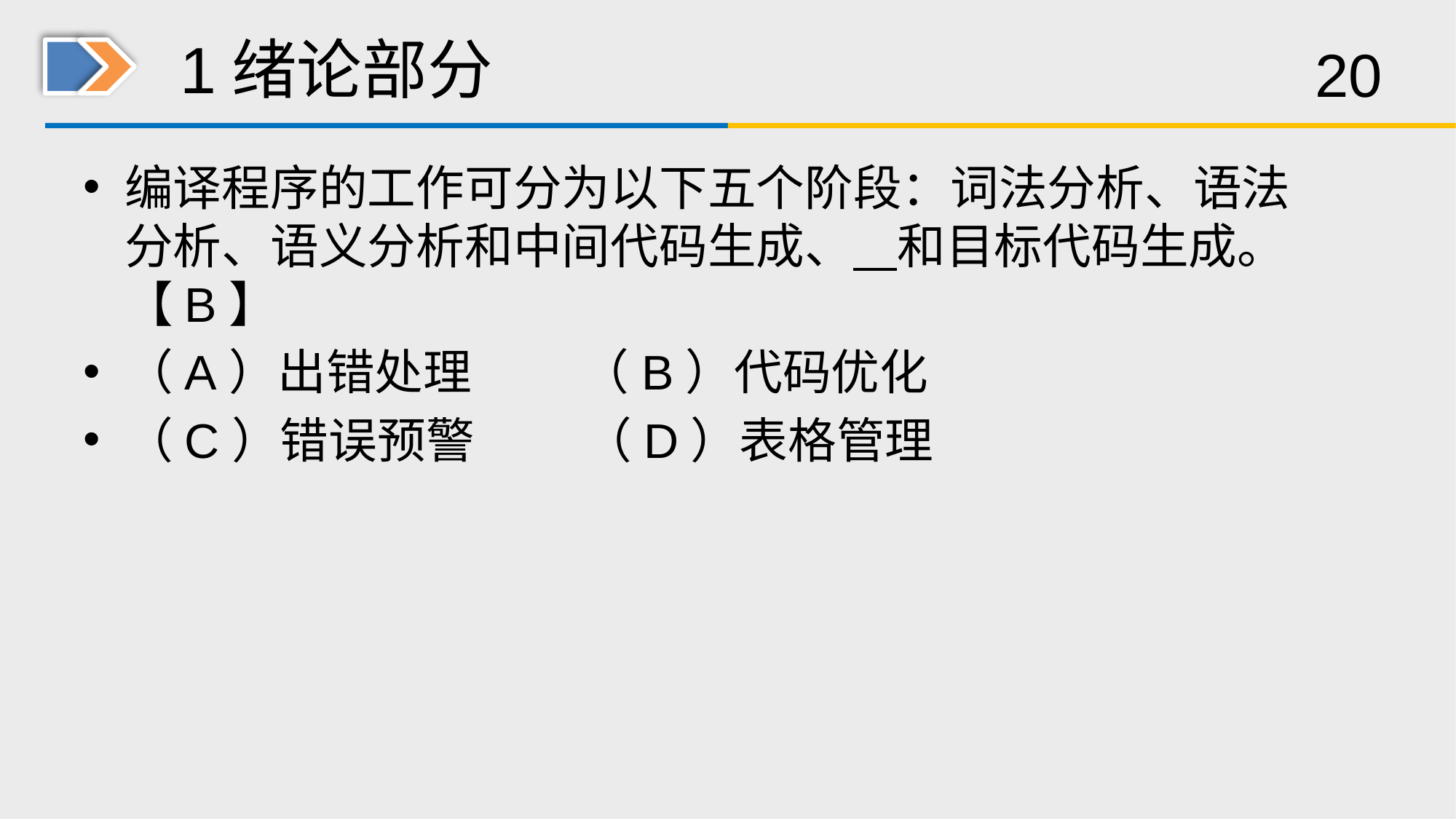

# 1绪论部分
20
编译程序的工作可分为以下五个阶段：词法分析、语法分析、语义分析和中间代码生成、    和目标代码生成。【B】
（A）出错处理          （B）代码优化
（C）错误预警          （D）表格管理